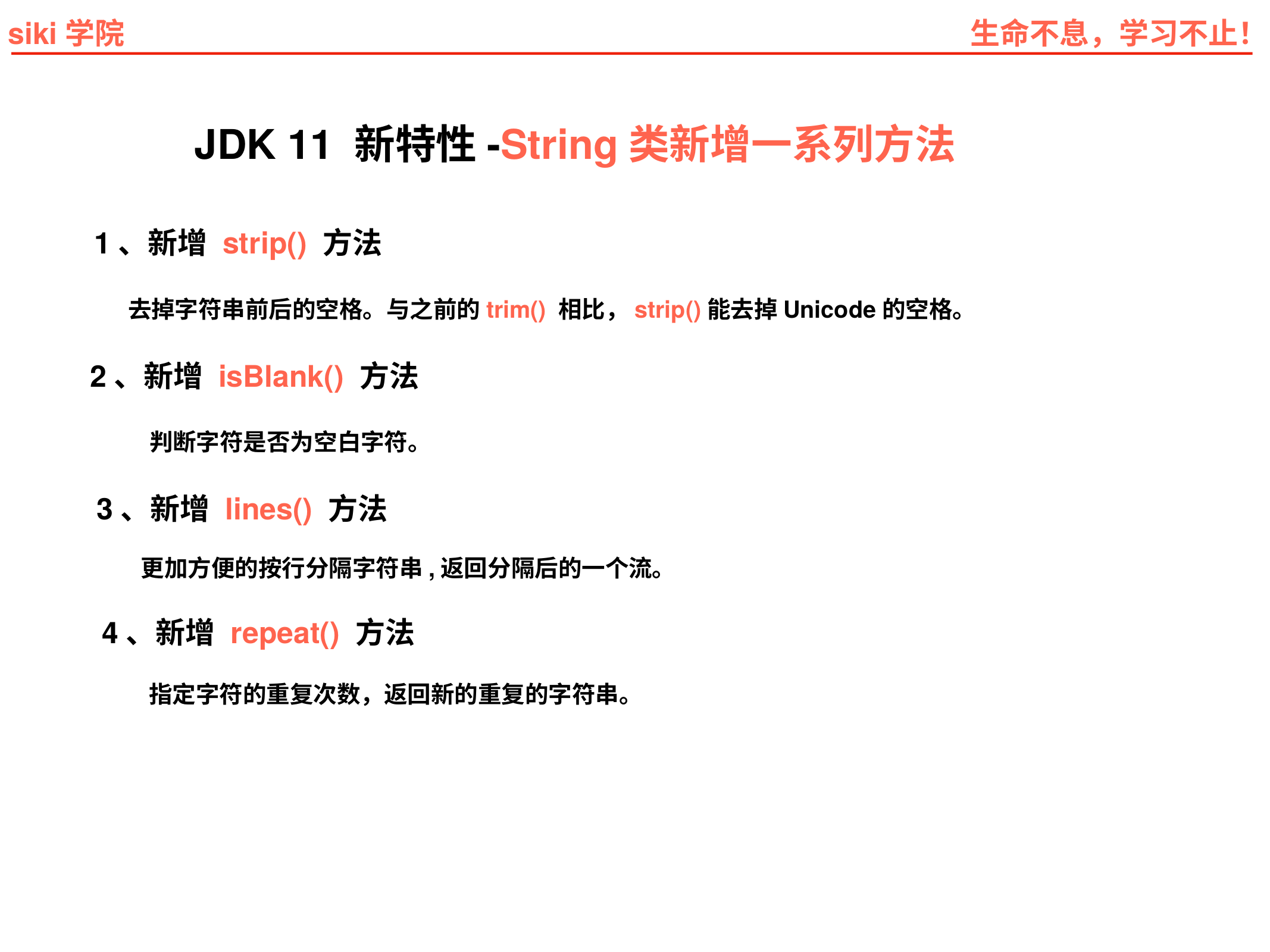

JDK 11 新特性-String类新增一系列方法
1、新增 strip() 方法
去掉字符串前后的空格。与之前的trim() 相比，strip()能去掉Unicode的空格。
2、新增 isBlank() 方法
判断字符是否为空白字符。
3、新增 lines() 方法
更加方便的按行分隔字符串,返回分隔后的一个流。
4、新增 repeat() 方法
指定字符的重复次数，返回新的重复的字符串。